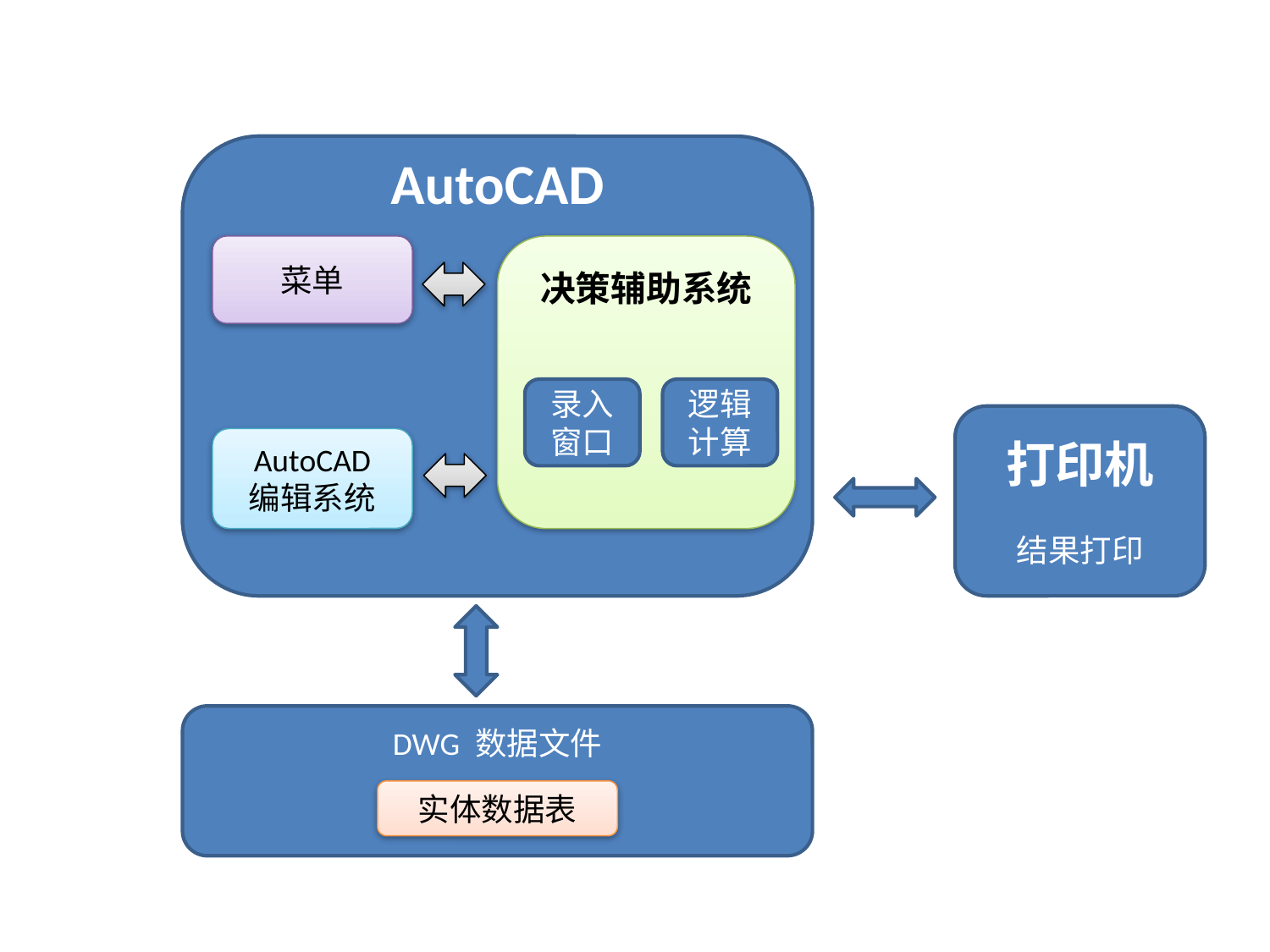

AutoCAD

决策辅助系统

菜单

录入窗口
逻辑计算
打印机

结果打印
AutoCAD
编辑系统

DWG 数据文件

实体数据表